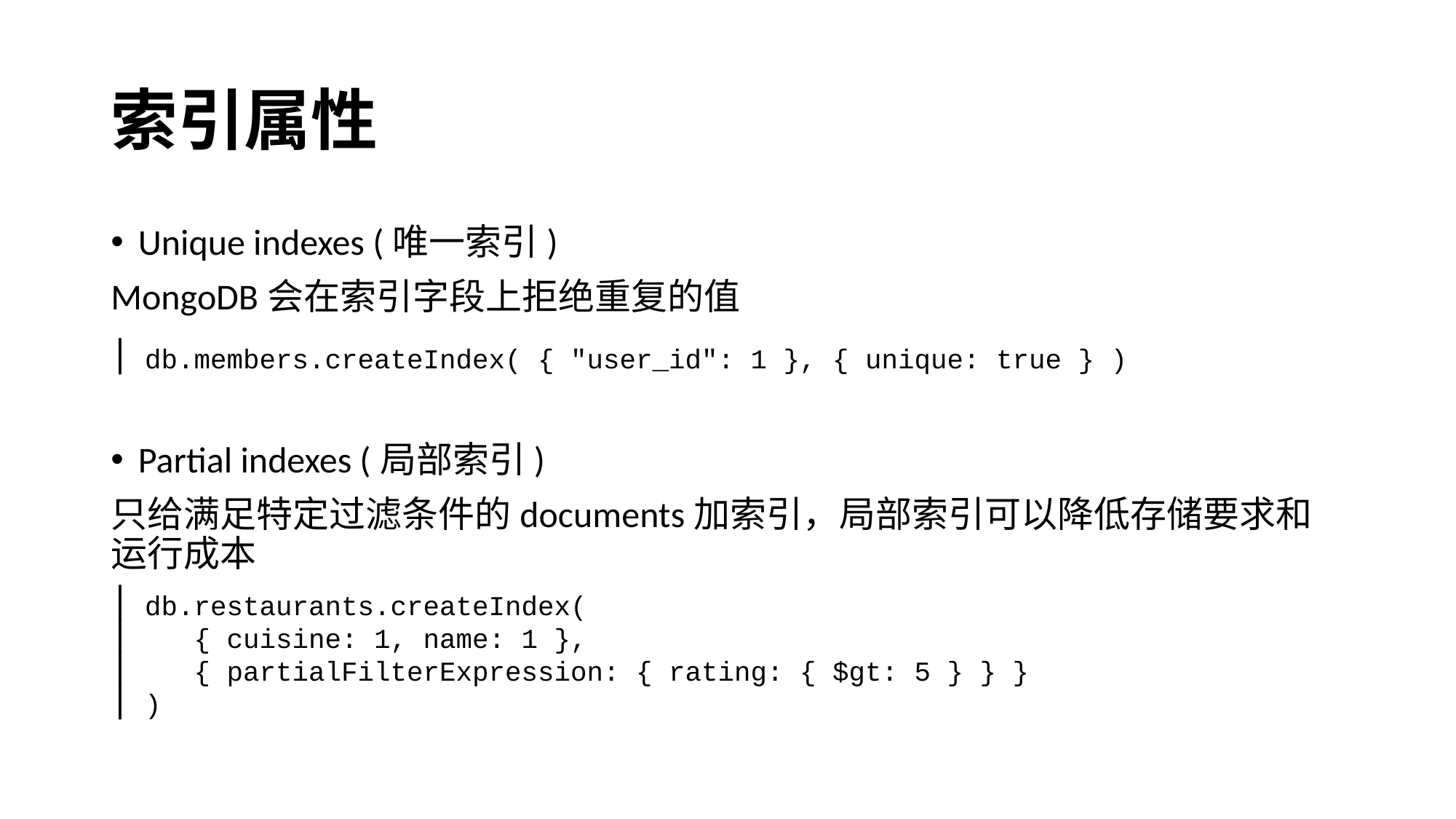

# 索引属性
Unique indexes (唯一索引)
MongoDB会在索引字段上拒绝重复的值

Partial indexes (局部索引)
只给满足特定过滤条件的documents加索引，局部索引可以降低存储要求和运行成本

db.members.createIndex( { "user_id": 1 }, { unique: true } )
db.restaurants.createIndex(
   { cuisine: 1, name: 1 },
   { partialFilterExpression: { rating: { $gt: 5 } } }
)